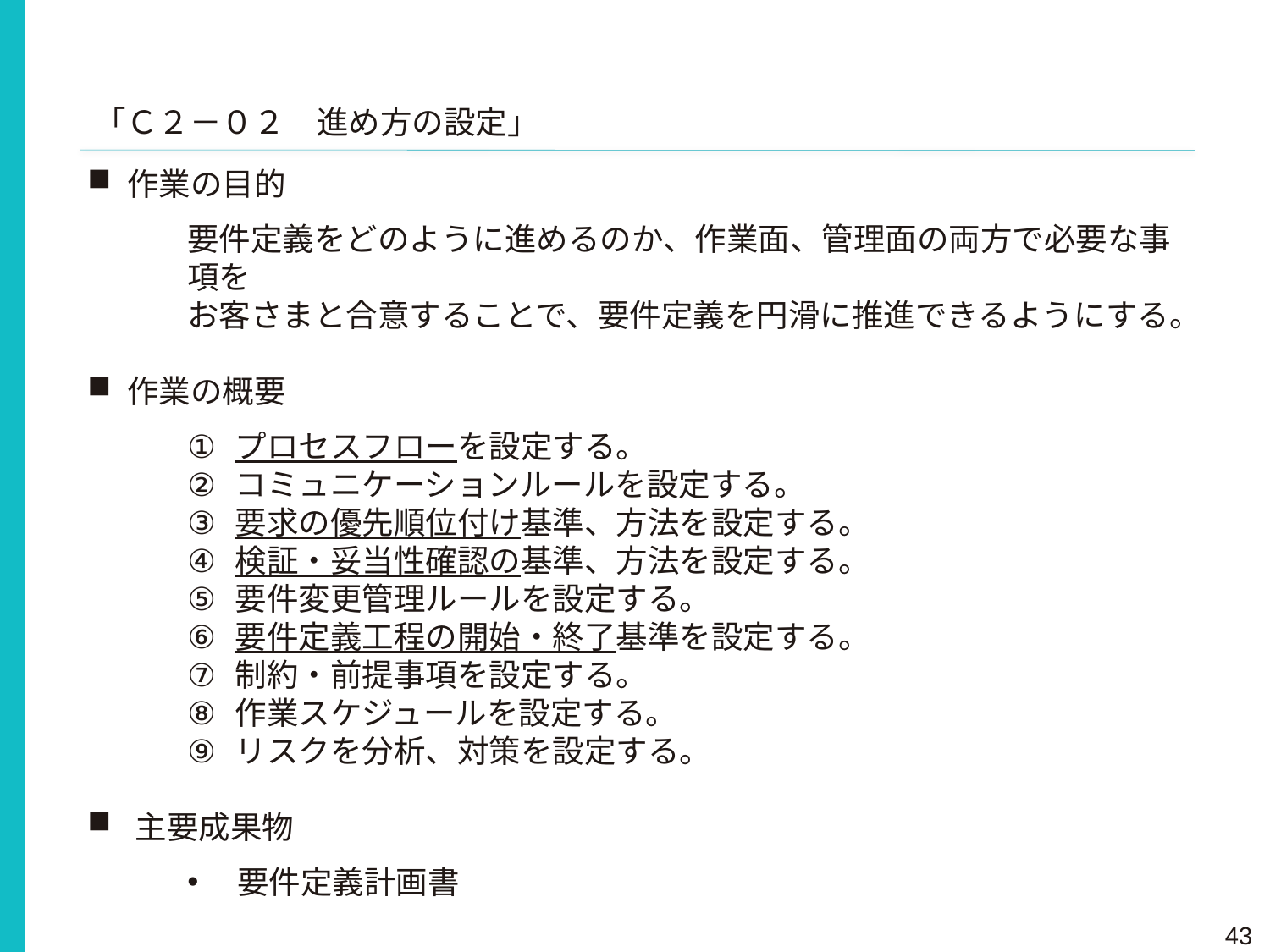

「Ｃ２－０２　進め方の設定」
作業の目的

要件定義をどのように進めるのか、作業面、管理面の両方で必要な事項を
お客さまと合意することで、要件定義を円滑に推進できるようにする。

作業の概要

プロセスフローを設定する。
コミュニケーションルールを設定する。
要求の優先順位付け基準、方法を設定する。
検証・妥当性確認の基準、方法を設定する。
要件変更管理ルールを設定する。
要件定義工程の開始・終了基準を設定する。
制約・前提事項を設定する。
作業スケジュールを設定する。
リスクを分析、対策を設定する。

主要成果物

要件定義計画書
43